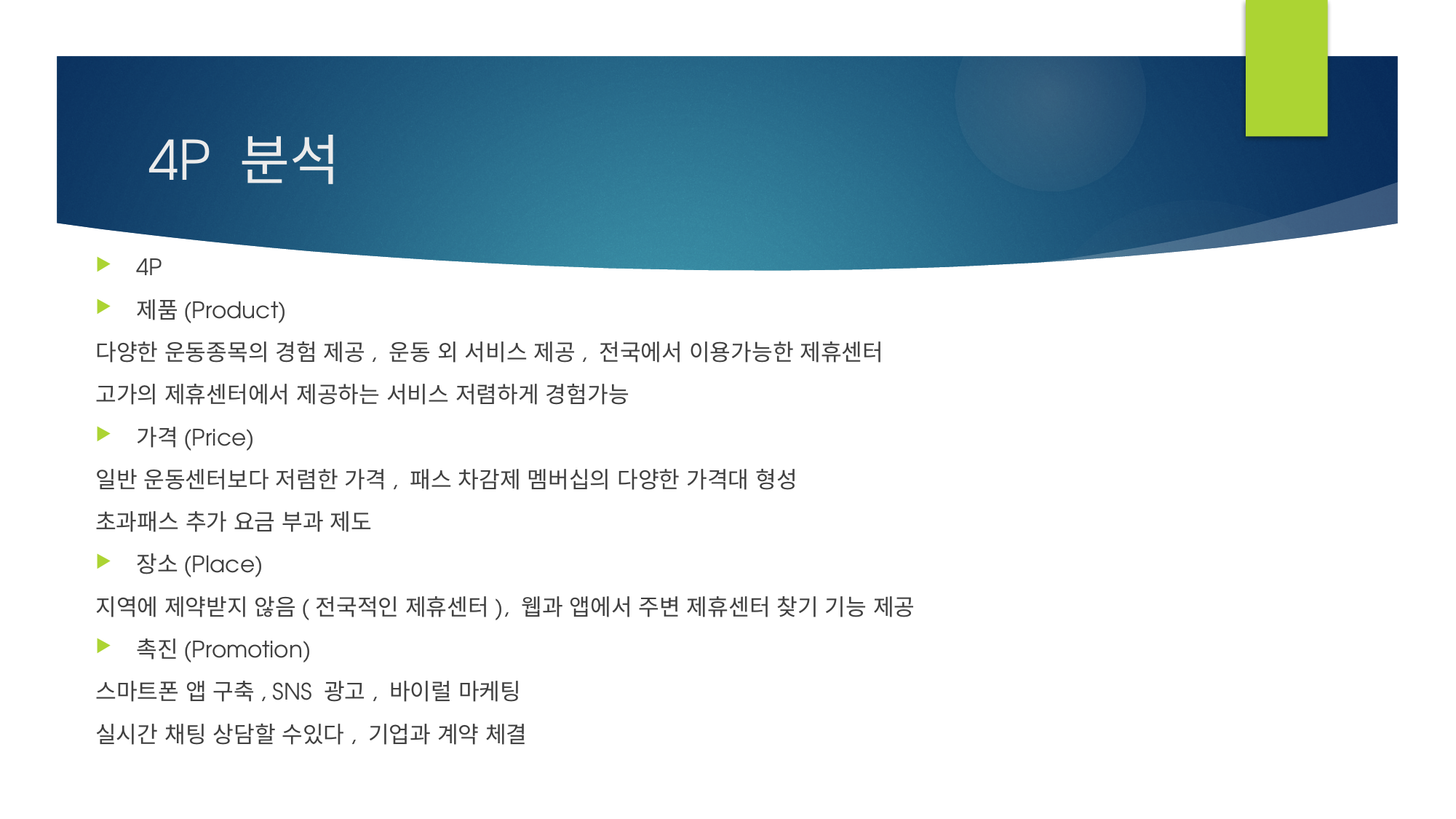

# 4P 분석
4P
제품(Product)
다양한 운동종목의 경험 제공, 운동 외 서비스 제공, 전국에서 이용가능한 제휴센터
고가의 제휴센터에서 제공하는 서비스 저렴하게 경험가능
가격(Price)
일반 운동센터보다 저렴한 가격, 패스 차감제 멤버십의 다양한 가격대 형성
초과패스 추가 요금 부과 제도
장소(Place)
지역에 제약받지 않음(전국적인 제휴센터), 웹과 앱에서 주변 제휴센터 찾기 기능 제공
촉진(Promotion)
스마트폰 앱 구축, SNS 광고, 바이럴 마케팅
실시간 채팅 상담할 수있다, 기업과 계약 체결